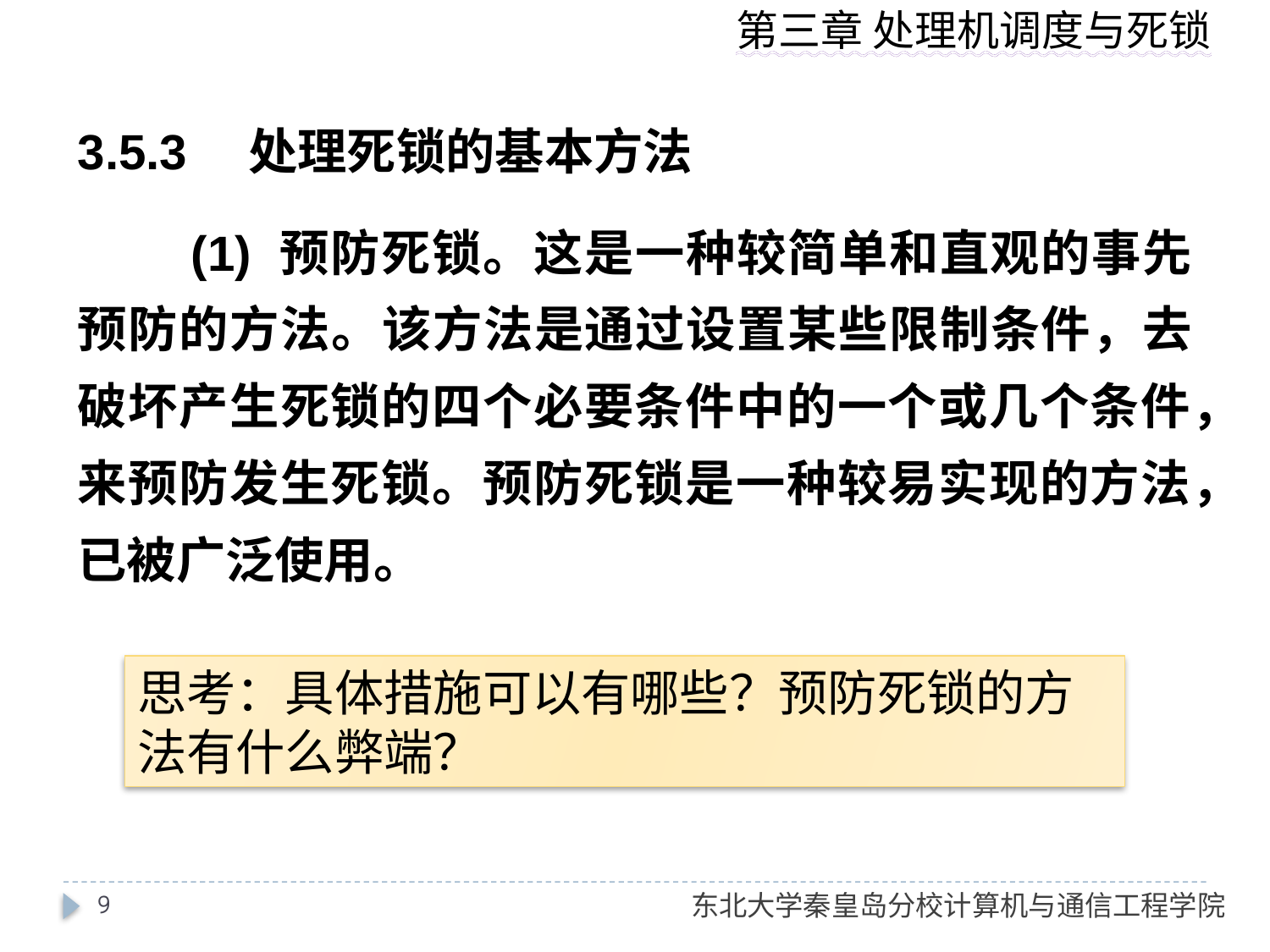

3.5.3　处理死锁的基本方法
　　(1) 预防死锁。这是一种较简单和直观的事先预防的方法。该方法是通过设置某些限制条件，去破坏产生死锁的四个必要条件中的一个或几个条件，来预防发生死锁。预防死锁是一种较易实现的方法，已被广泛使用。

思考：具体措施可以有哪些？预防死锁的方法有什么弊端？
9